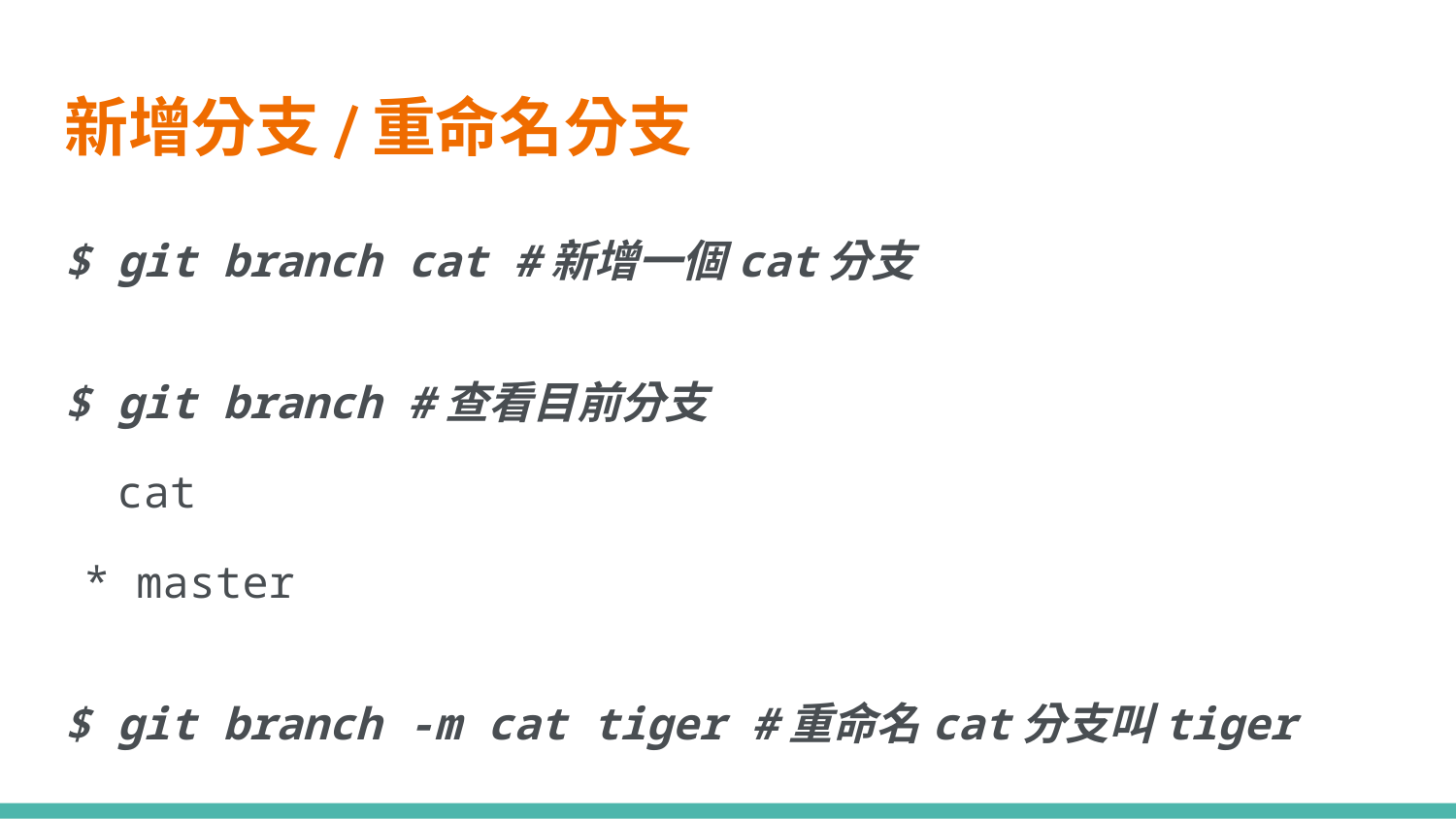

# 新增分支/重命名分支
$ git branch cat #新增一個cat分支

$ git branch #查看目前分支
  cat
* master

$ git branch -m cat tiger #重命名cat分支叫tiger